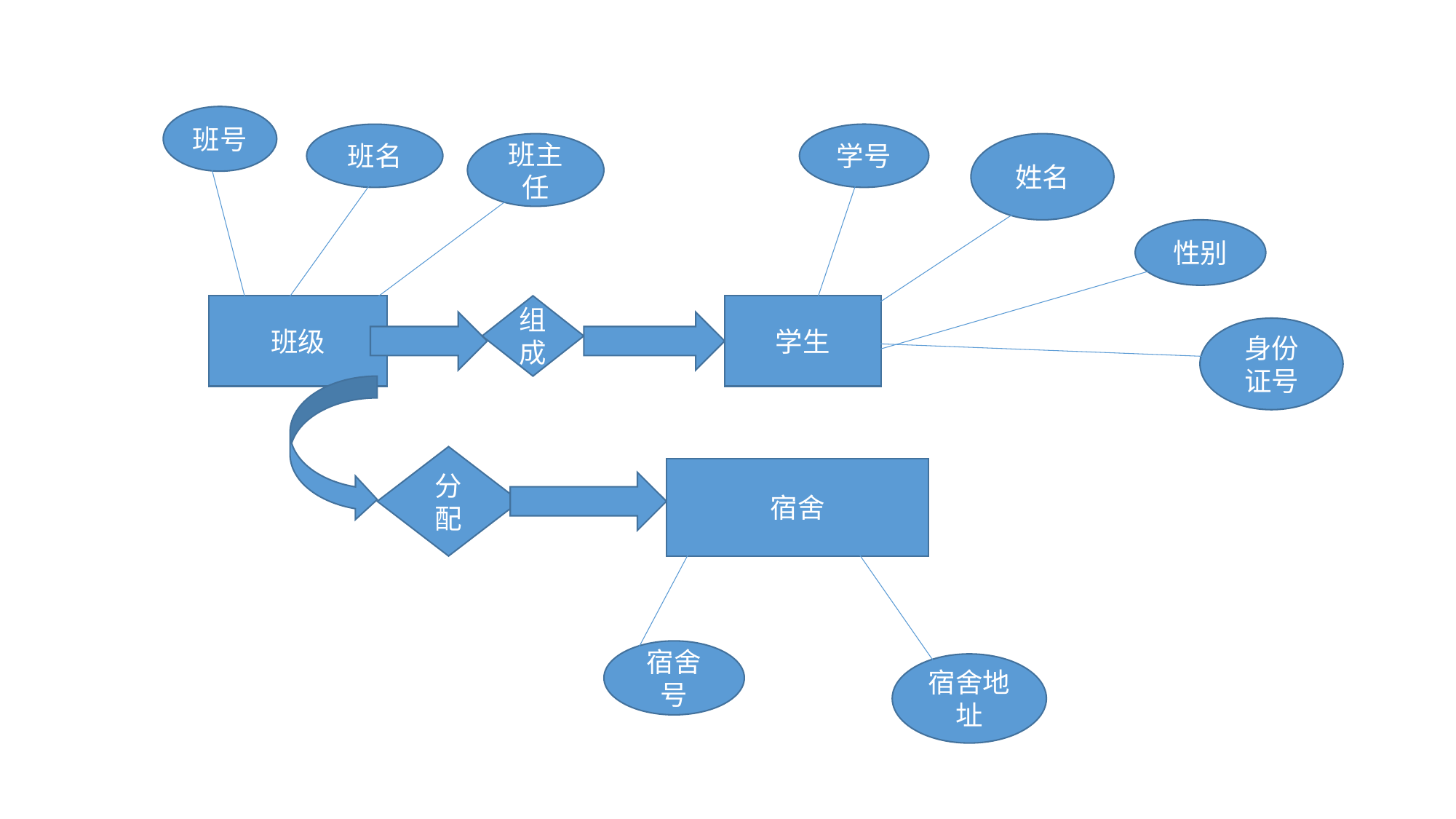

#
班号
学号
班名
班主任
姓名
性别
班级
组成
学生

身份证号

分配
宿舍

宿舍号
宿舍地址